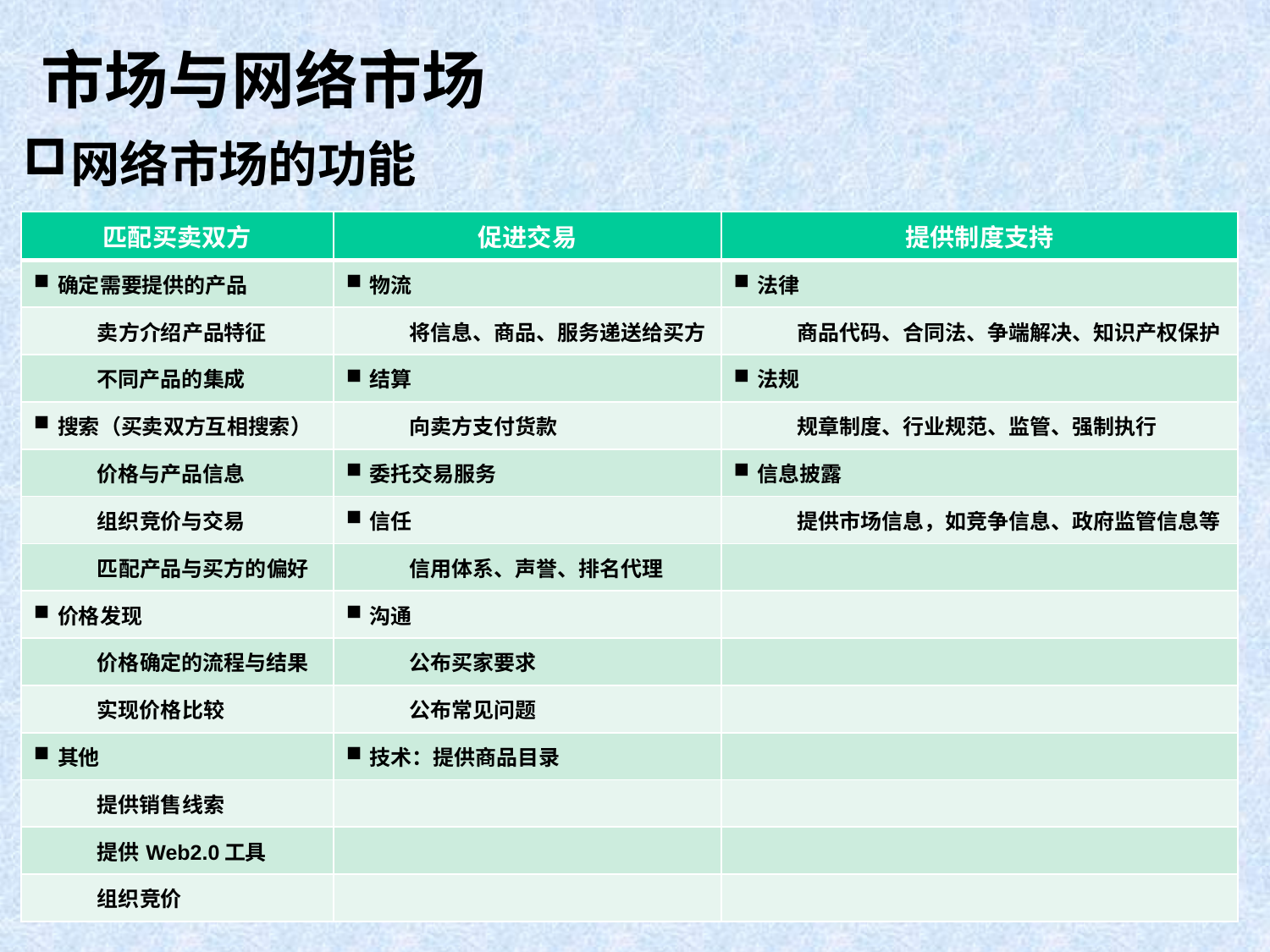

# 市场与网络市场
网络市场的功能
| 匹配买卖双方 | 促进交易 | 提供制度支持 |
| --- | --- | --- |
| 确定需要提供的产品 | 物流 | 法律 |
| 卖方介绍产品特征 | 将信息、商品、服务递送给买方 | 商品代码、合同法、争端解决、知识产权保护 |
| 不同产品的集成 | 结算 | 法规 |
| 搜索（买卖双方互相搜索） | 向卖方支付货款 | 规章制度、行业规范、监管、强制执行 |
| 价格与产品信息 | 委托交易服务 | 信息披露 |
| 组织竞价与交易 | 信任 | 提供市场信息，如竞争信息、政府监管信息等 |
| 匹配产品与买方的偏好 | 信用体系、声誉、排名代理 |  |
| 价格发现 | 沟通 |  |
| 价格确定的流程与结果 | 公布买家要求 |  |
| 实现价格比较 | 公布常见问题 |  |
| 其他 | 技术：提供商品目录 |  |
| 提供销售线索 |  |  |
| 提供Web2.0工具 |  |  |
| 组织竞价 |  |  |